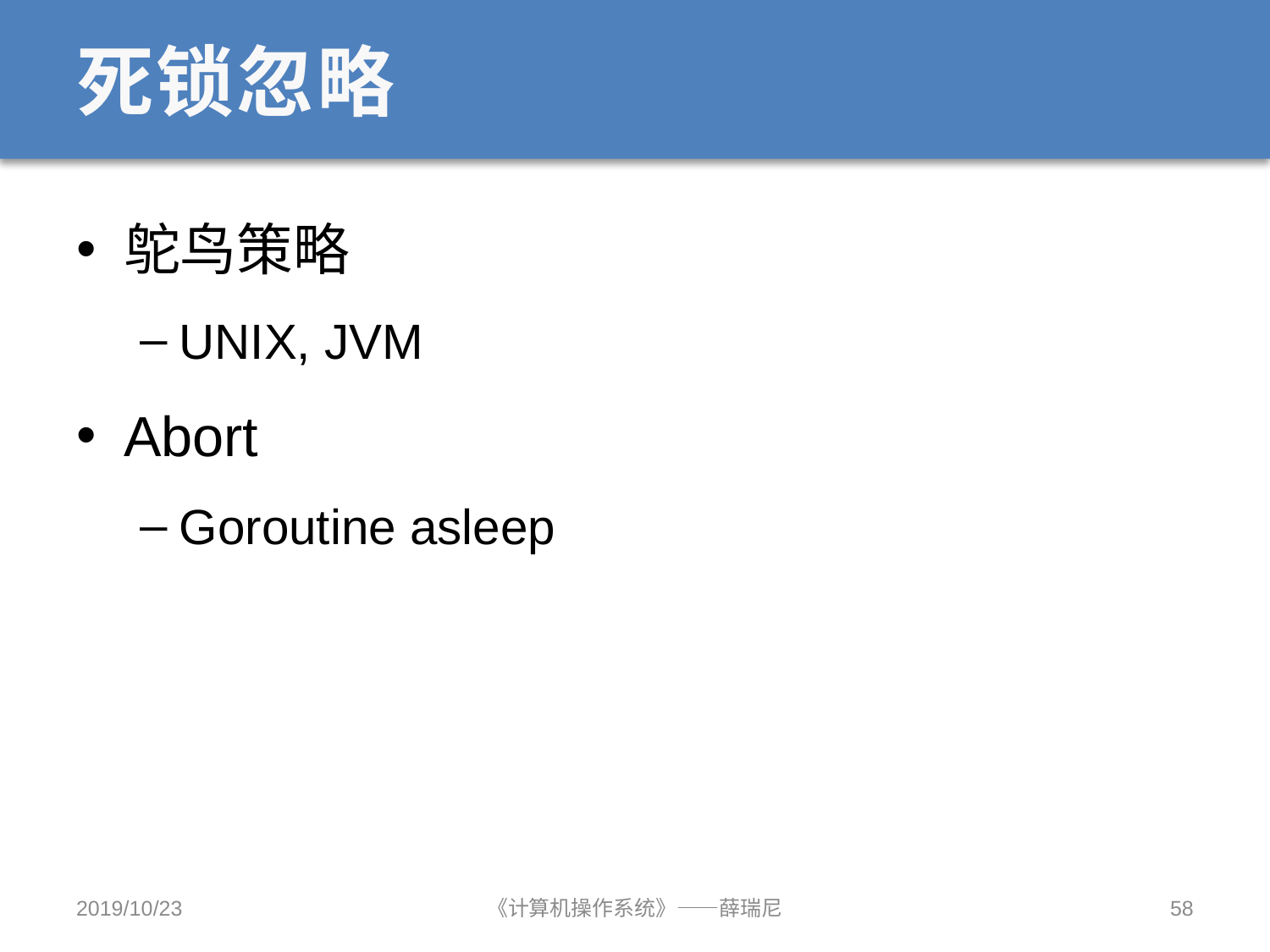

# 死锁忽略
鸵鸟策略
UNIX, JVM
Abort
Goroutine asleep
2019/10/23
《计算机操作系统》——薛瑞尼
58